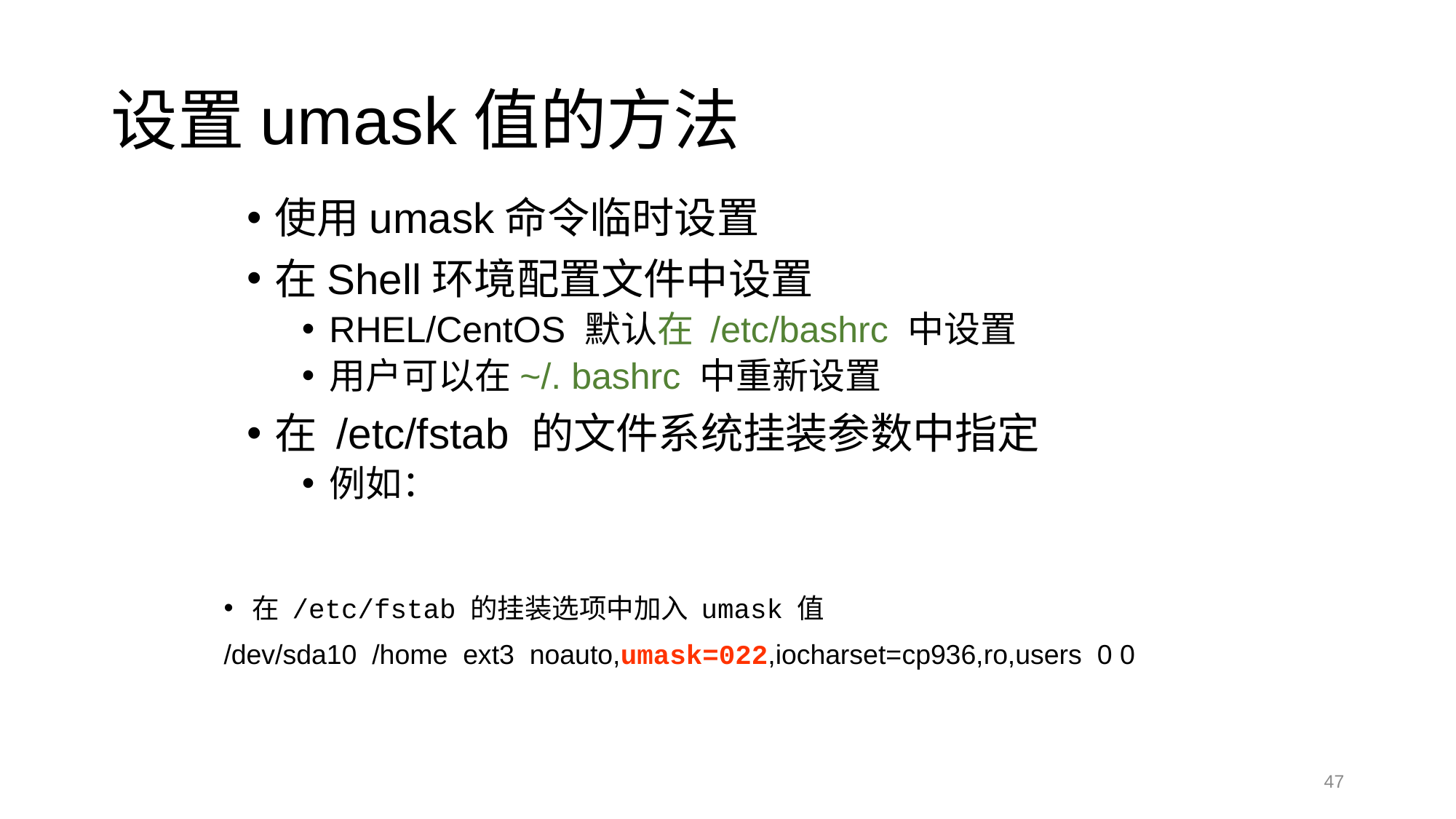

# 设置umask值的方法
使用umask命令临时设置
在Shell环境配置文件中设置
RHEL/CentOS 默认在 /etc/bashrc 中设置
用户可以在~/. bashrc 中重新设置
在 /etc/fstab 的文件系统挂装参数中指定
例如：
  在 /etc/fstab 的挂装选项中加入 umask 值
/dev/sda10  /home  ext3  noauto,umask=022,iocharset=cp936,ro,users  0 0
47